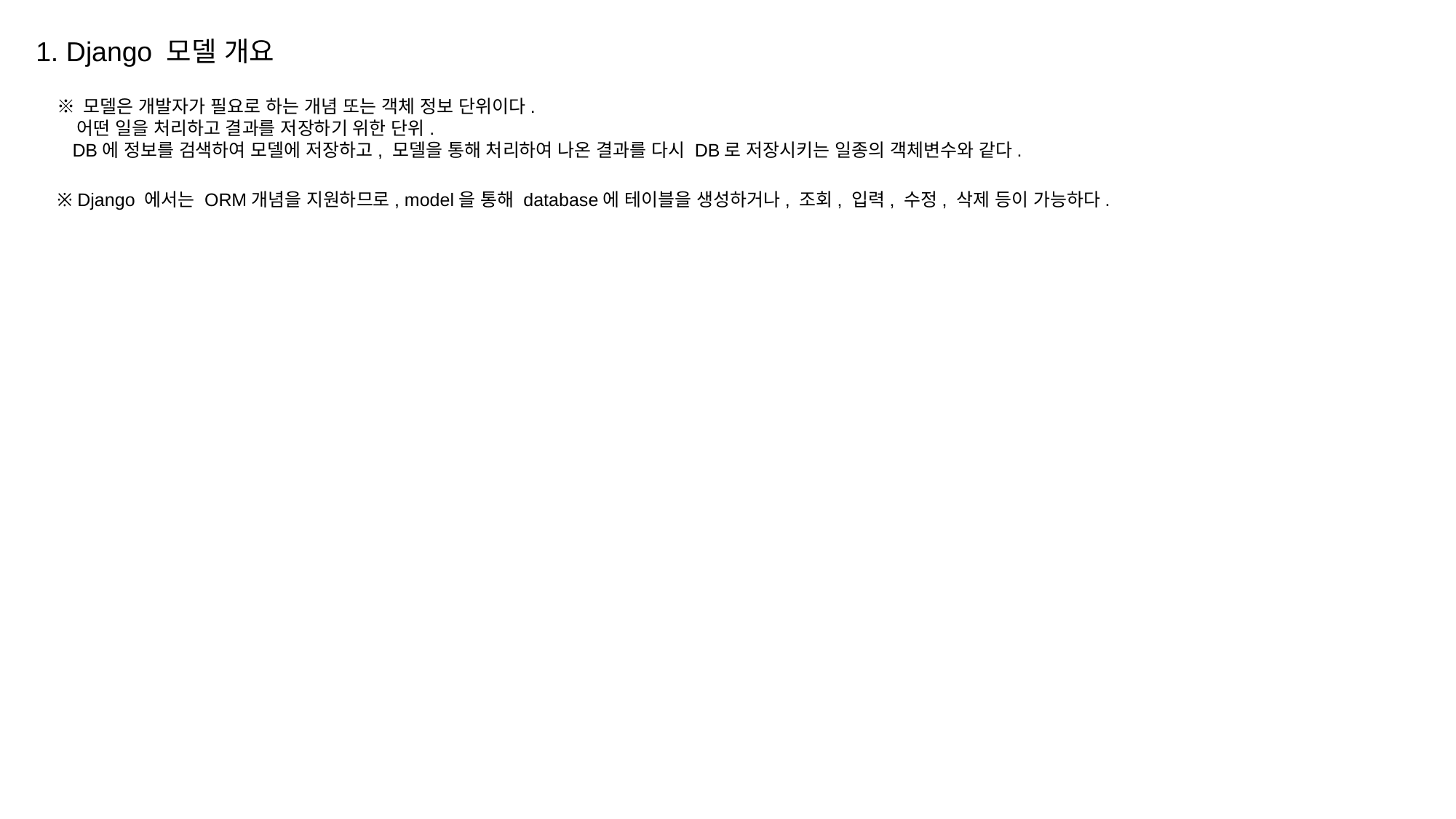

1. Django 모델 개요
※ 모델은 개발자가 필요로 하는 개념 또는 객체 정보 단위이다.
   어떤 일을 처리하고 결과를 저장하기 위한 단위.
   DB에 정보를 검색하여 모델에 저장하고, 모델을 통해 처리하여 나온 결과를 다시 DB로 저장시키는 일종의 객체변수와 같다.
※ Django 에서는 ORM개념을 지원하므로, model을 통해 database에 테이블을 생성하거나, 조회, 입력, 수정, 삭제 등이 가능하다.